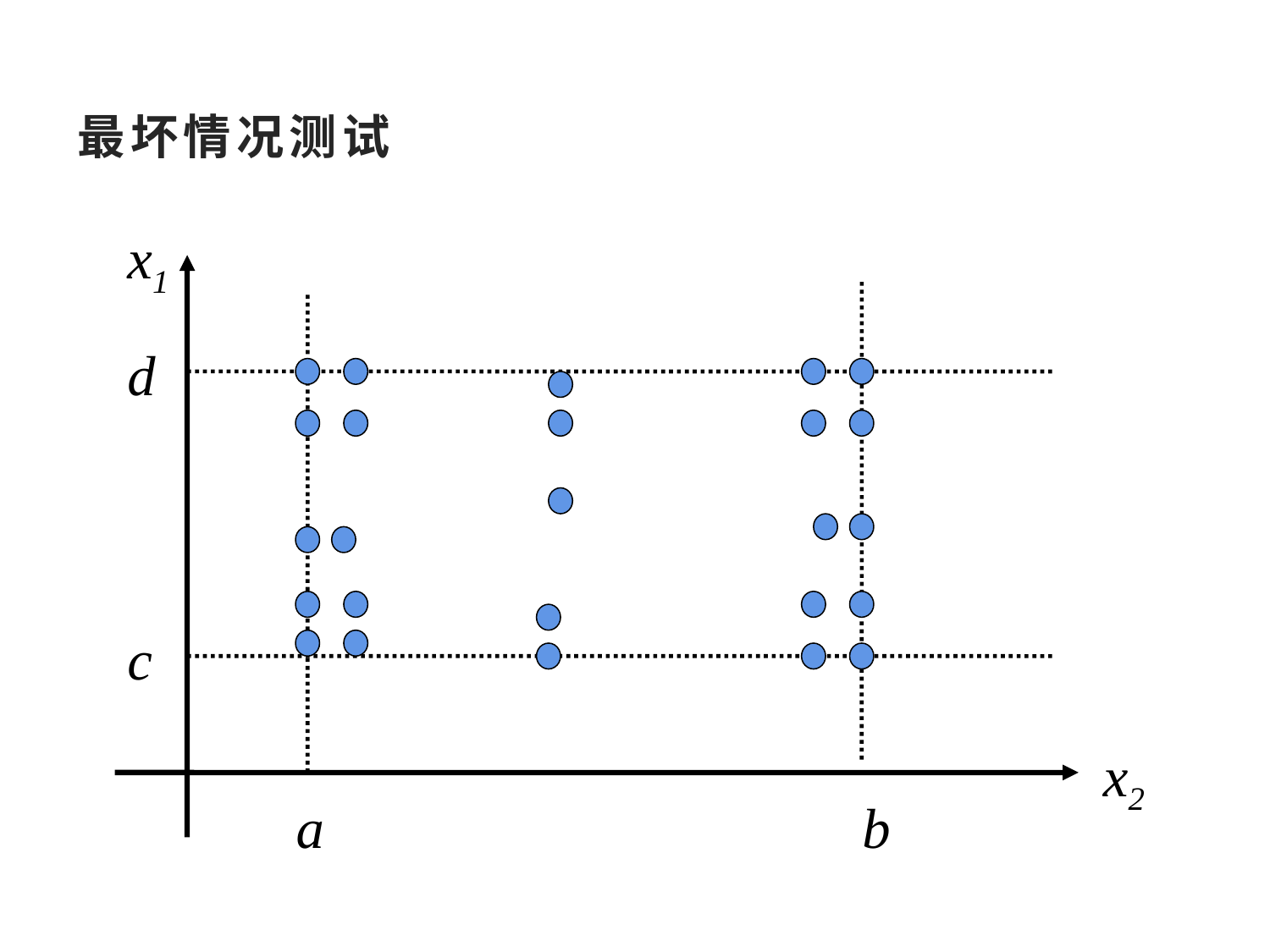

# 最坏情况测试
x1

d

c

x2

a
b